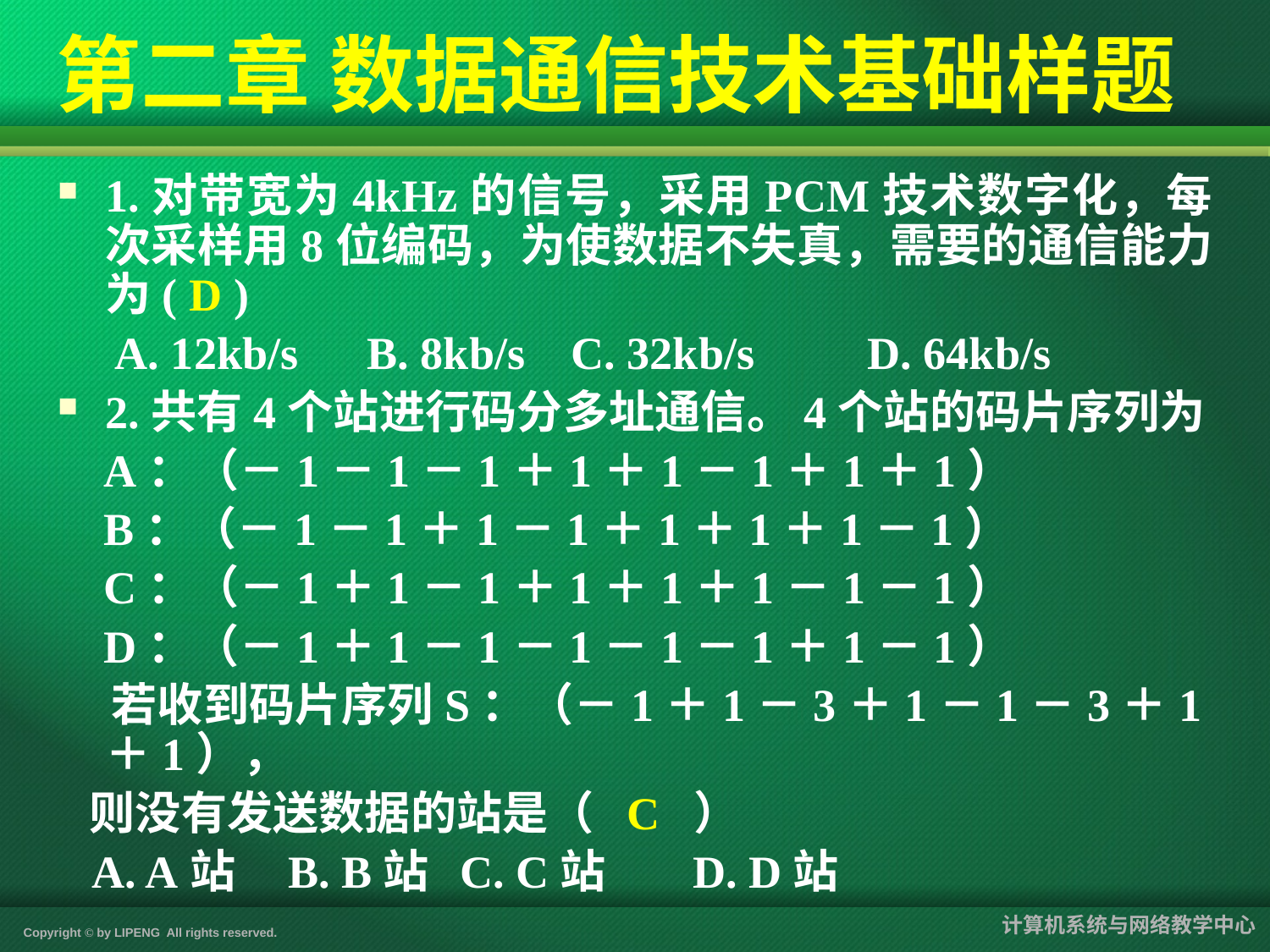

第二章 数据通信技术基础样题
1.对带宽为4kHz的信号，采用PCM技术数字化，每次采样用8位编码，为使数据不失真，需要的通信能力为( D )
     A. 12kb/s      B. 8kb/s    C. 32kb/s   	D. 64kb/s
2.共有4个站进行码分多址通信。4个站的码片序列为
    A：（－1－1－1＋1＋1－1＋1＋1）
    B：（－1－1＋1－1＋1＋1＋1－1）
    C：（－1＋1－1＋1＋1＋1－1－1）
    D：（－1＋1－1－1－1－1＋1－1）
    若收到码片序列S：（－1＋1－3＋1－1－3＋1＋1），
  则没有发送数据的站是（  C  ）
   A. A站    B. B站	 C. C站	D. D站